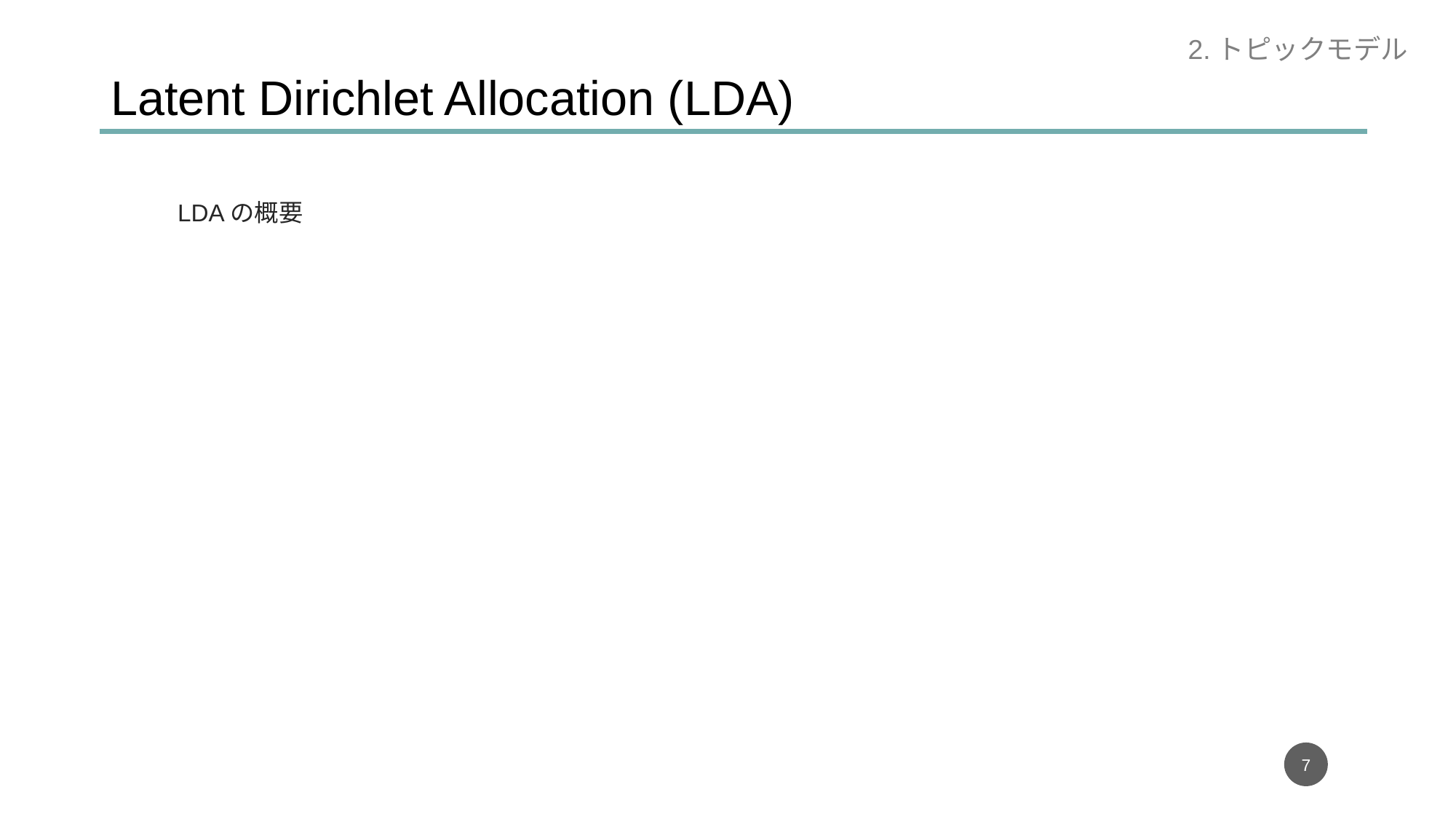

2.トピックモデル
Latent Dirichlet Allocation (LDA)
LDAの概要
7